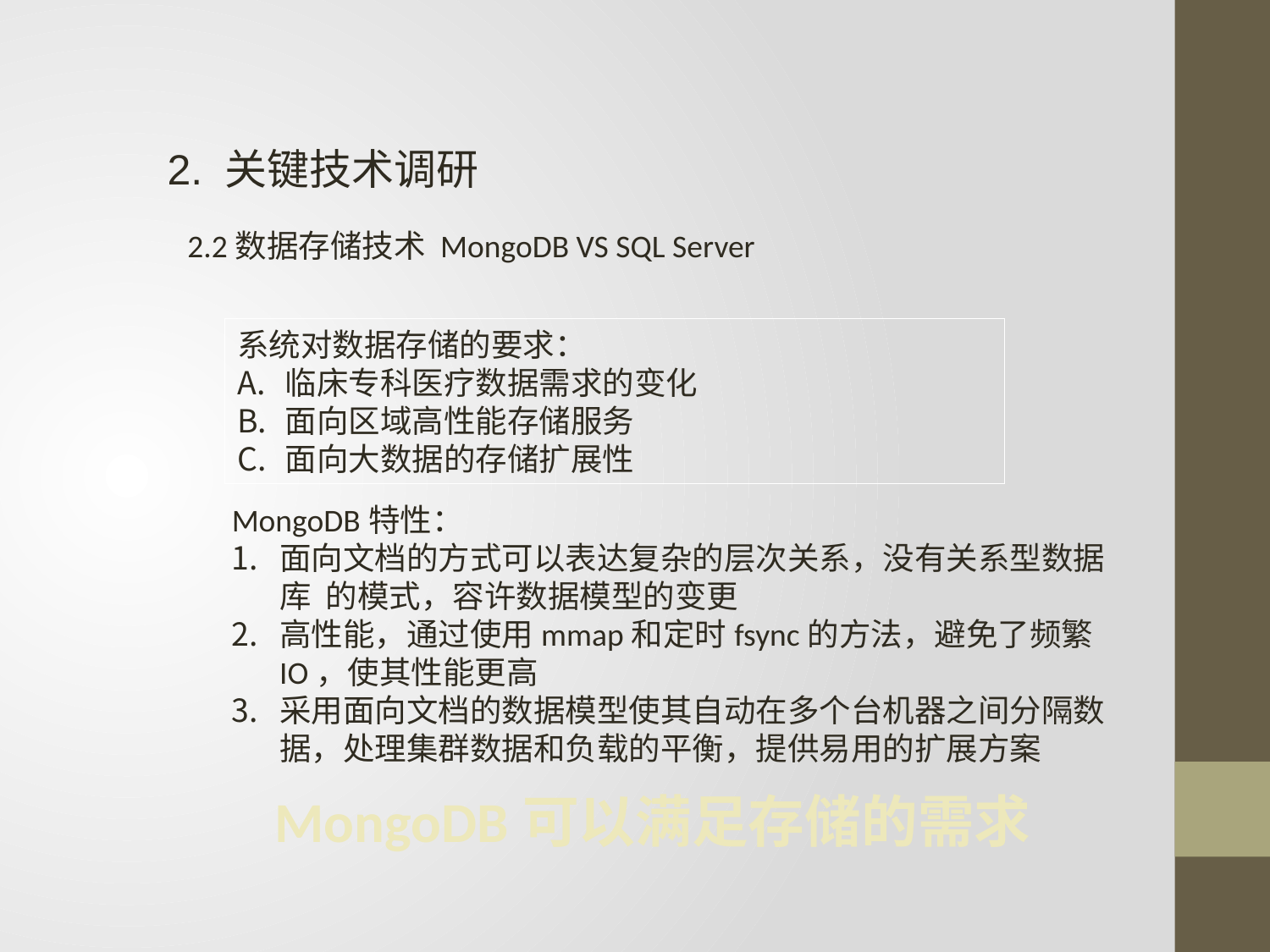

2. 关键技术调研
2.2数据存储技术 MongoDB VS SQL Server
系统对数据存储的要求：
临床专科医疗数据需求的变化
面向区域高性能存储服务
面向大数据的存储扩展性
MongoDB特性：
面向文档的方式可以表达复杂的层次关系，没有关系型数据库  的模式，容许数据模型的变更
高性能，通过使用mmap和定时fsync的方法，避免了频繁IO，使其性能更高
采用面向文档的数据模型使其自动在多个台机器之间分隔数据，处理集群数据和负载的平衡，提供易用的扩展方案
MongoDB可以满足存储的需求